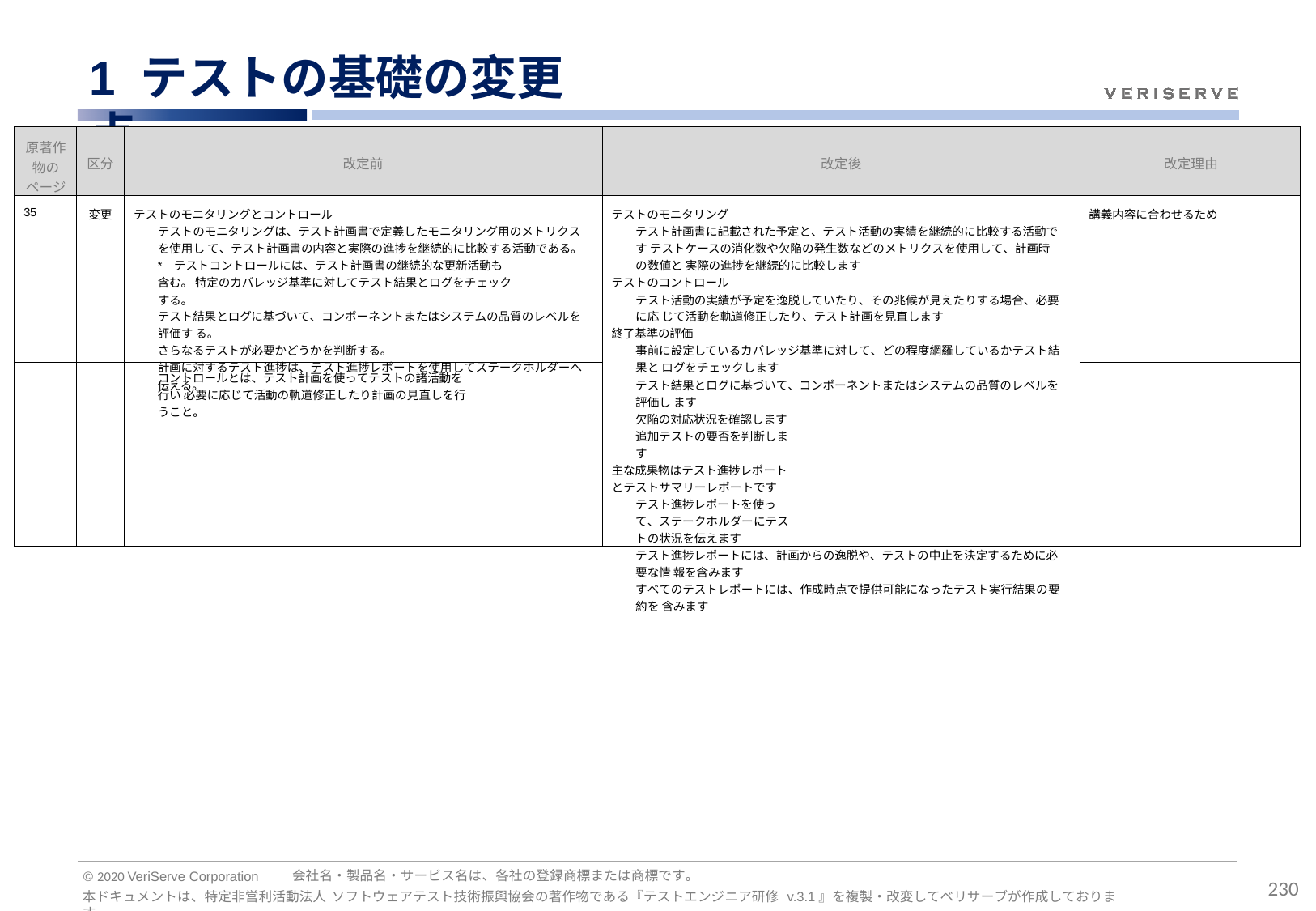

# 1 テストの基礎の変更点

| 原著作 物の ページ | 区分 | 改定前 | 改定後 | 改定理由 |
| --- | --- | --- | --- | --- |
| 35 | 変更 | テストのモニタリングとコントロール テストのモニタリングは、テスト計画書で定義したモニタリング用のメトリクスを使用し て、テスト計画書の内容と実際の進捗を継続的に比較する活動である。 \* テストコントロールには、テスト計画書の継続的な更新活動も含む。 特定のカバレッジ基準に対してテスト結果とログをチェックする。 テスト結果とログに基づいて、コンポーネントまたはシステムの品質のレベルを評価す る。 さらなるテストが必要かどうかを判断する。 計画に対するテスト進捗は、テスト進捗レポートを使用してステークホルダーへ伝える。 | テストのモニタリング テスト計画書に記載された予定と、テスト活動の実績を継続的に比較する活動です テストケースの消化数や欠陥の発生数などのメトリクスを使用して、計画時の数値と 実際の進捗を継続的に比較します テストのコントロール テスト活動の実績が予定を逸脱していたり、その兆候が見えたりする場合、必要に応 じて活動を軌道修正したり、テスト計画を見直します 終了基準の評価 事前に設定しているカバレッジ基準に対して、どの程度網羅しているかテスト結果と ログをチェックします テスト結果とログに基づいて、コンポーネントまたはシステムの品質のレベルを評価し ます 欠陥の対応状況を確認します 追加テストの要否を判断します 主な成果物はテスト進捗レポートとテストサマリーレポートです テスト進捗レポートを使って、ステークホルダーにテストの状況を伝えます テスト進捗レポートには、計画からの逸脱や、テストの中止を決定するために必要な情 報を含みます すべてのテストレポートには、作成時点で提供可能になったテスト実行結果の要約を 含みます | 講義内容に合わせるため |
|  |  | コントロールとは、テスト計画を使ってテストの諸活動を行い 必要に応じて活動の軌道修正したり計画の見直しを行うこと。 |  |  |
会社名・製品名・サービス名は、各社の登録商標または商標です。
© 2020 VeriServe Corporation
230
本ドキュメントは、特定非営利活動法人 ソフトウェアテスト技術振興協会の著作物である『テストエンジニア研修 v.3.1』を複製・改変してベリサーブが作成しております。